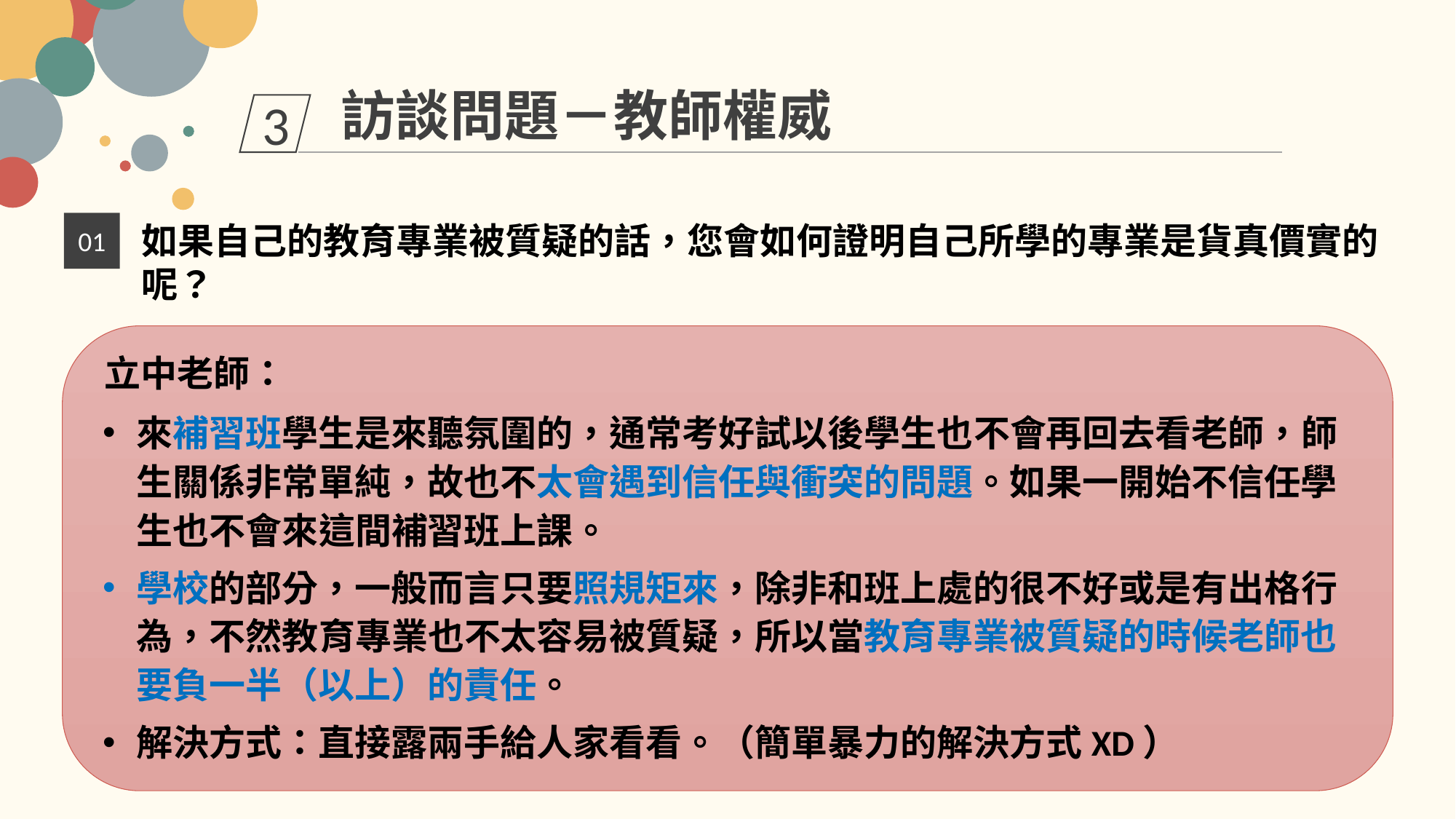

訪談問題－教師權威
3
01
如果自己的教育專業被質疑的話，您會如何證明自己所學的專業是貨真價實的呢？

立中老師：
來補習班學生是來聽氛圍的，通常考好試以後學生也不會再回去看老師，師生關係非常單純，故也不太會遇到信任與衝突的問題。如果一開始不信任學生也不會來這間補習班上課。
學校的部分，一般而言只要照規矩來，除非和班上處的很不好或是有出格行為，不然教育專業也不太容易被質疑，所以當教育專業被質疑的時候老師也要負一半（以上）的責任。
解決方式：直接露兩手給人家看看。（簡單暴力的解決方式XD）